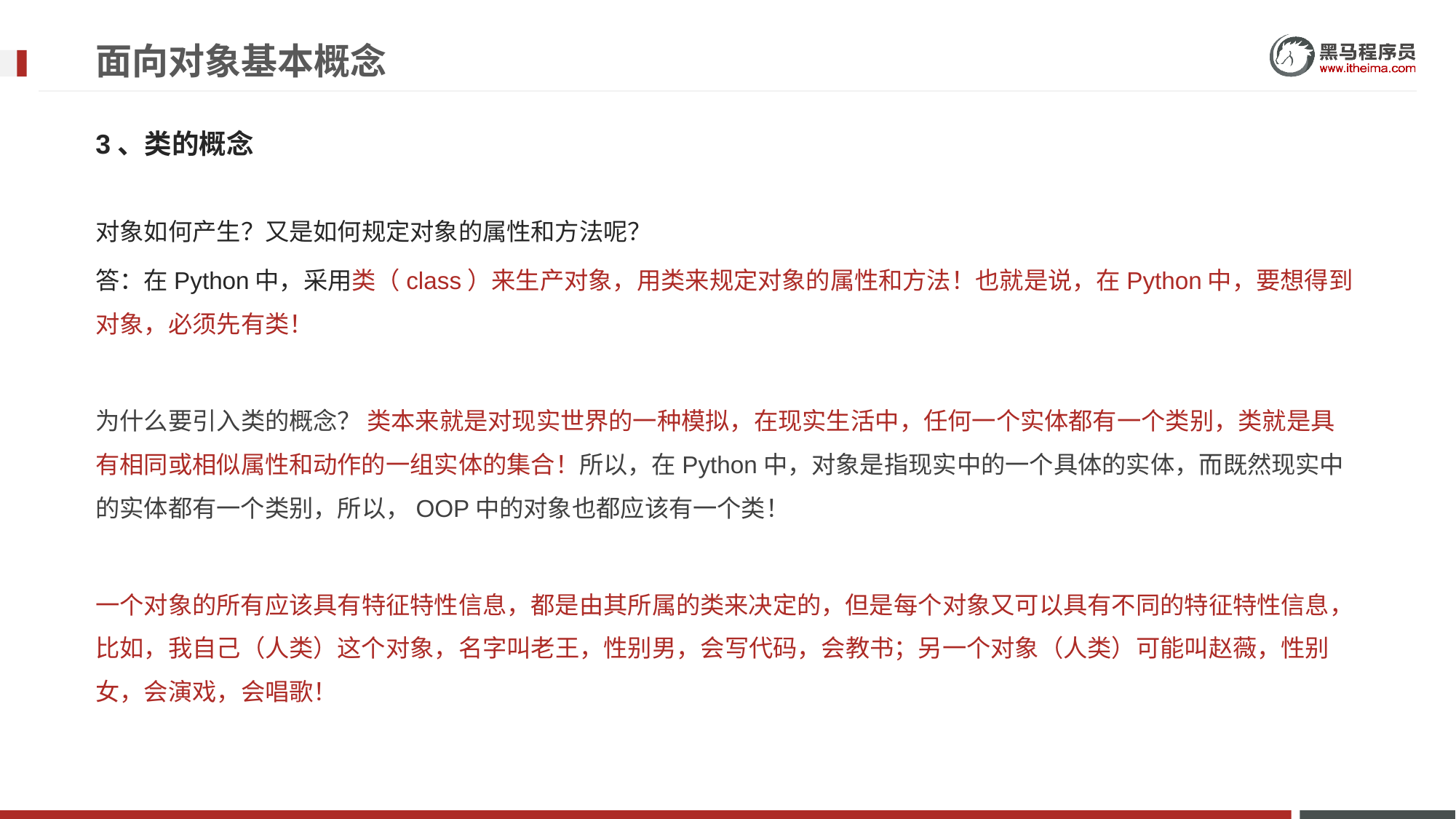

# 面向对象基本概念
3、类的概念
对象如何产生？又是如何规定对象的属性和方法呢？
答：在Python中，采用类（class）来生产对象，用类来规定对象的属性和方法！也就是说，在Python中，要想得到对象，必须先有类！

为什么要引入类的概念？ 类本来就是对现实世界的一种模拟，在现实生活中，任何一个实体都有一个类别，类就是具有相同或相似属性和动作的一组实体的集合！所以，在Python中，对象是指现实中的一个具体的实体，而既然现实中的实体都有一个类别，所以，OOP中的对象也都应该有一个类！

一个对象的所有应该具有特征特性信息，都是由其所属的类来决定的，但是每个对象又可以具有不同的特征特性信息，比如，我自己（人类）这个对象，名字叫老王，性别男，会写代码，会教书；另一个对象（人类）可能叫赵薇，性别女，会演戏，会唱歌！